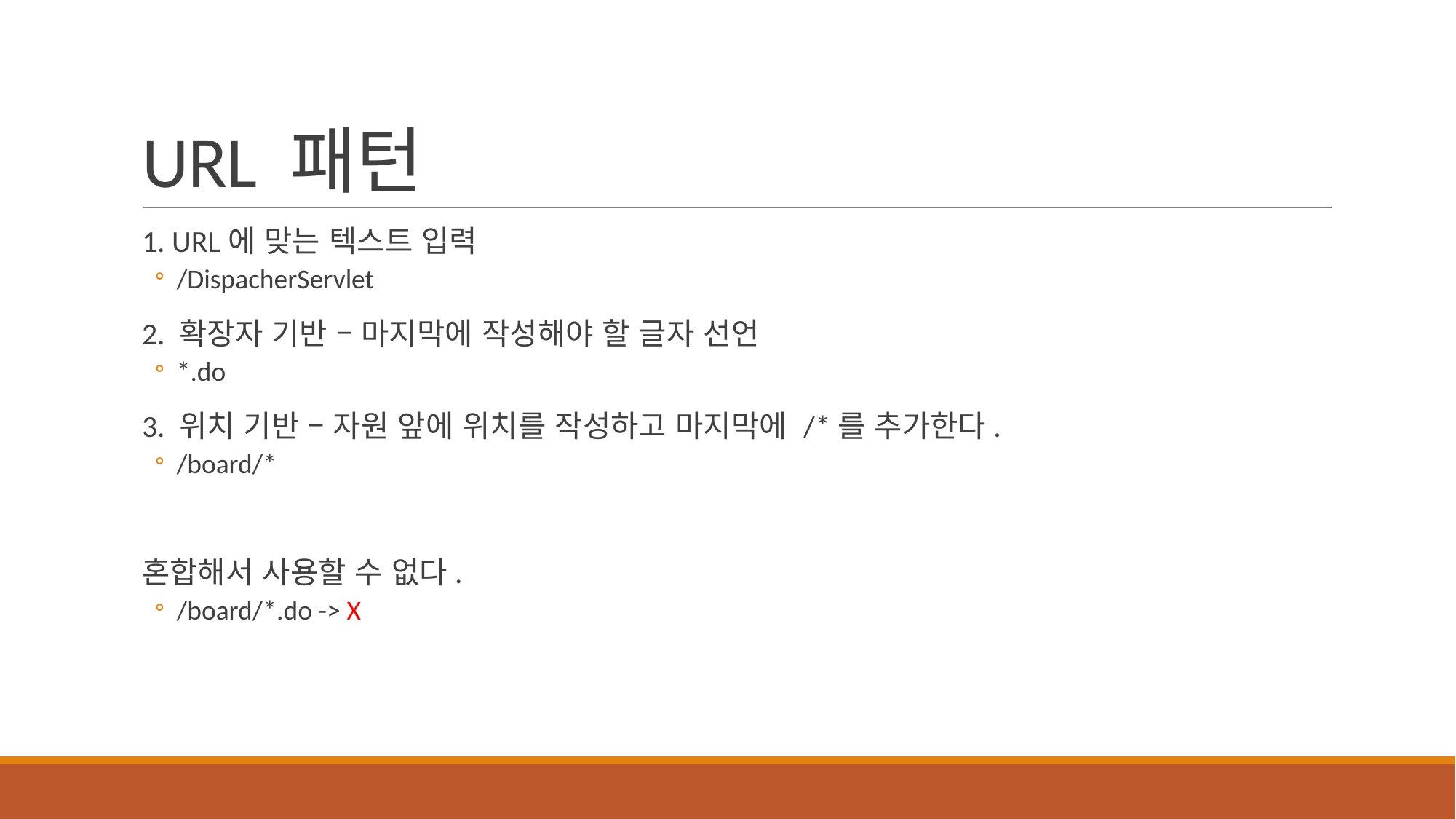

# URL 패턴
1. URL에 맞는 텍스트 입력
/DispacherServlet
2. 확장자 기반 – 마지막에 작성해야 할 글자 선언
*.do
3. 위치 기반 – 자원 앞에 위치를 작성하고 마지막에 /*를 추가한다.
/board/*

혼합해서 사용할 수 없다.
/board/*.do -> X